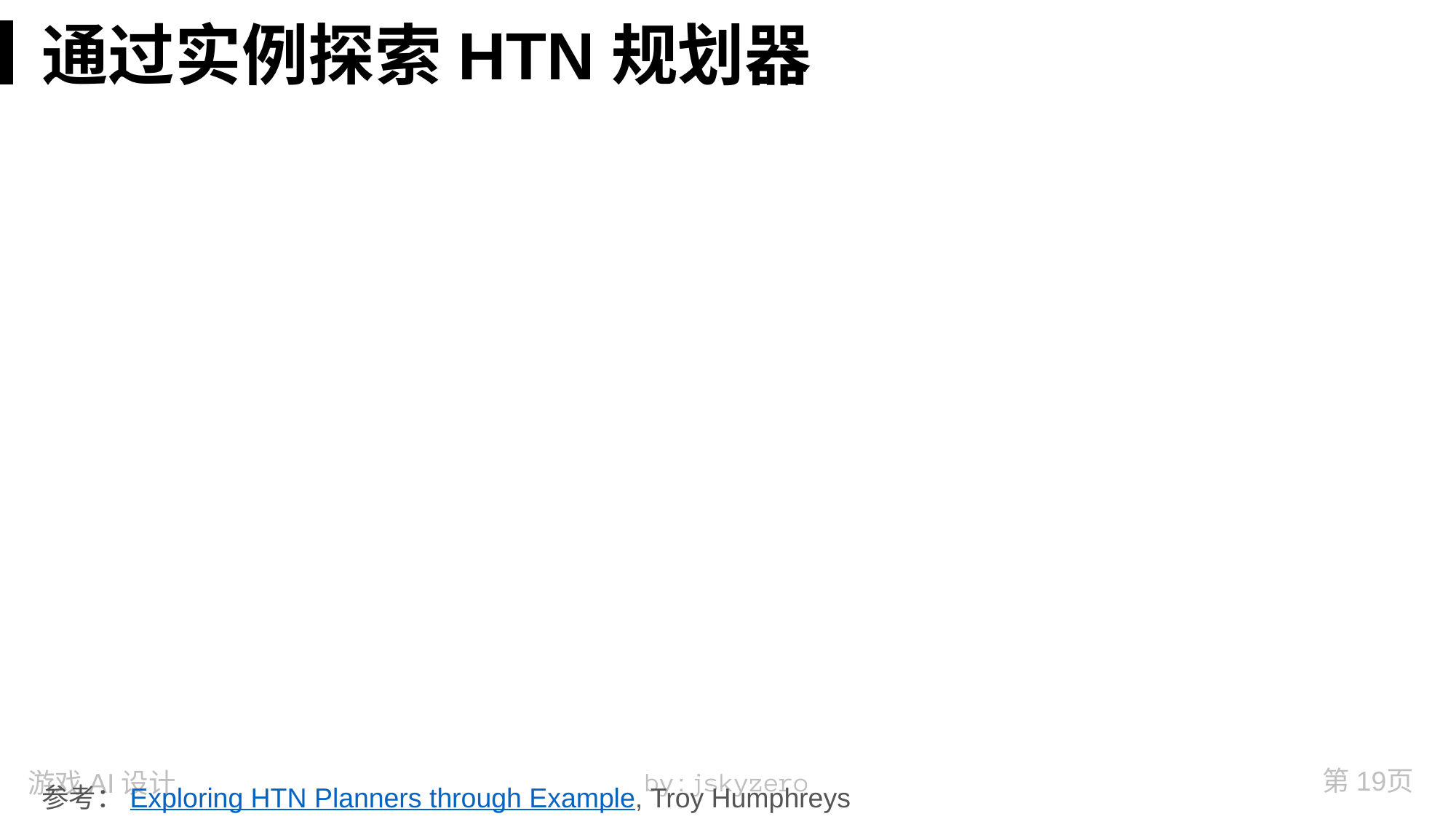

# 通过实例探索HTN规划器
参考：Exploring HTN Planners through Example, Troy Humphreys